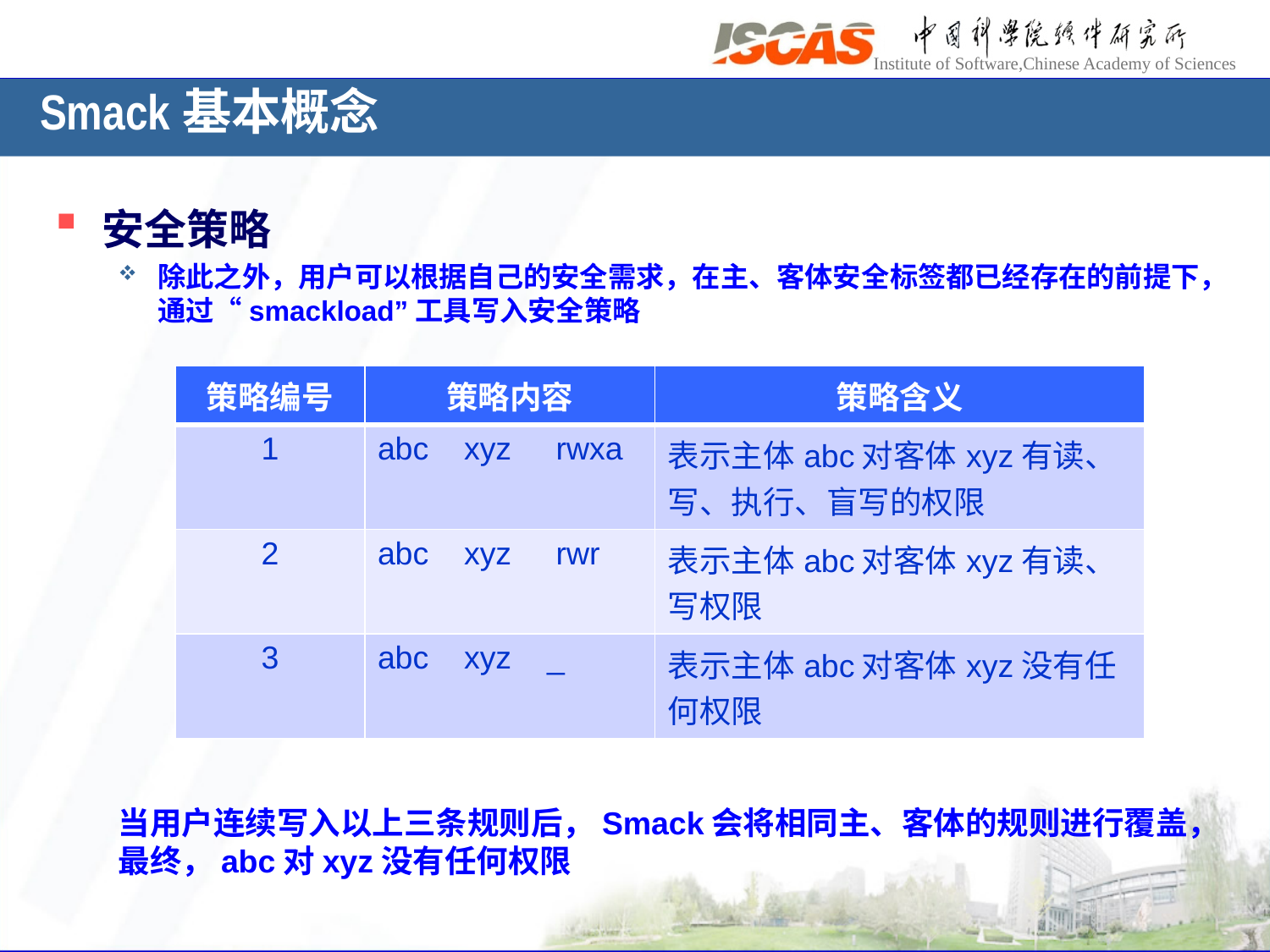

# Smack基本概念
安全策略
除此之外，用户可以根据自己的安全需求，在主、客体安全标签都已经存在的前提下，通过“smackload”工具写入安全策略

当用户连续写入以上三条规则后，Smack会将相同主、客体的规则进行覆盖，最终，abc对xyz没有任何权限

| 策略编号 | 策略内容 | 策略含义 |
| --- | --- | --- |
| 1 | abc    xyz     rwxa | 表示主体abc对客体xyz有读、写、执行、盲写的权限 |
| 2 | abc    xyz     rwr | 表示主体abc对客体xyz有读、写权限 |
| 3 | abc    xyz    \_ | 表示主体abc对客体xyz没有任何权限 |